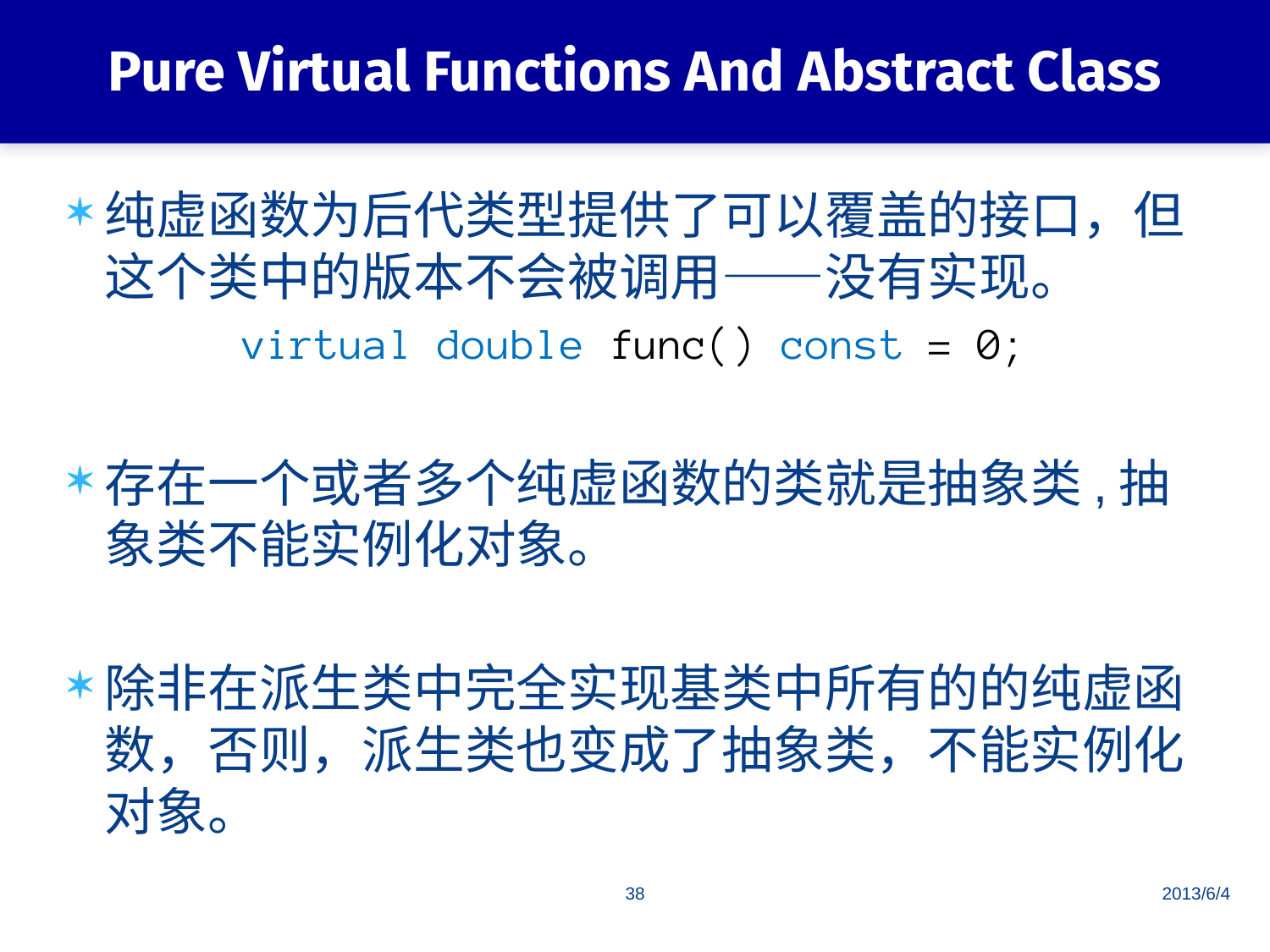

# Pure Virtual Functions And Abstract Class
纯虚函数为后代类型提供了可以覆盖的接口，但这个类中的版本不会被调用——没有实现。
virtual double func() const = 0;

存在一个或者多个纯虚函数的类就是抽象类,抽象类不能实例化对象。

除非在派生类中完全实现基类中所有的的纯虚函数，否则，派生类也变成了抽象类，不能实例化对象。

38
2013/6/4